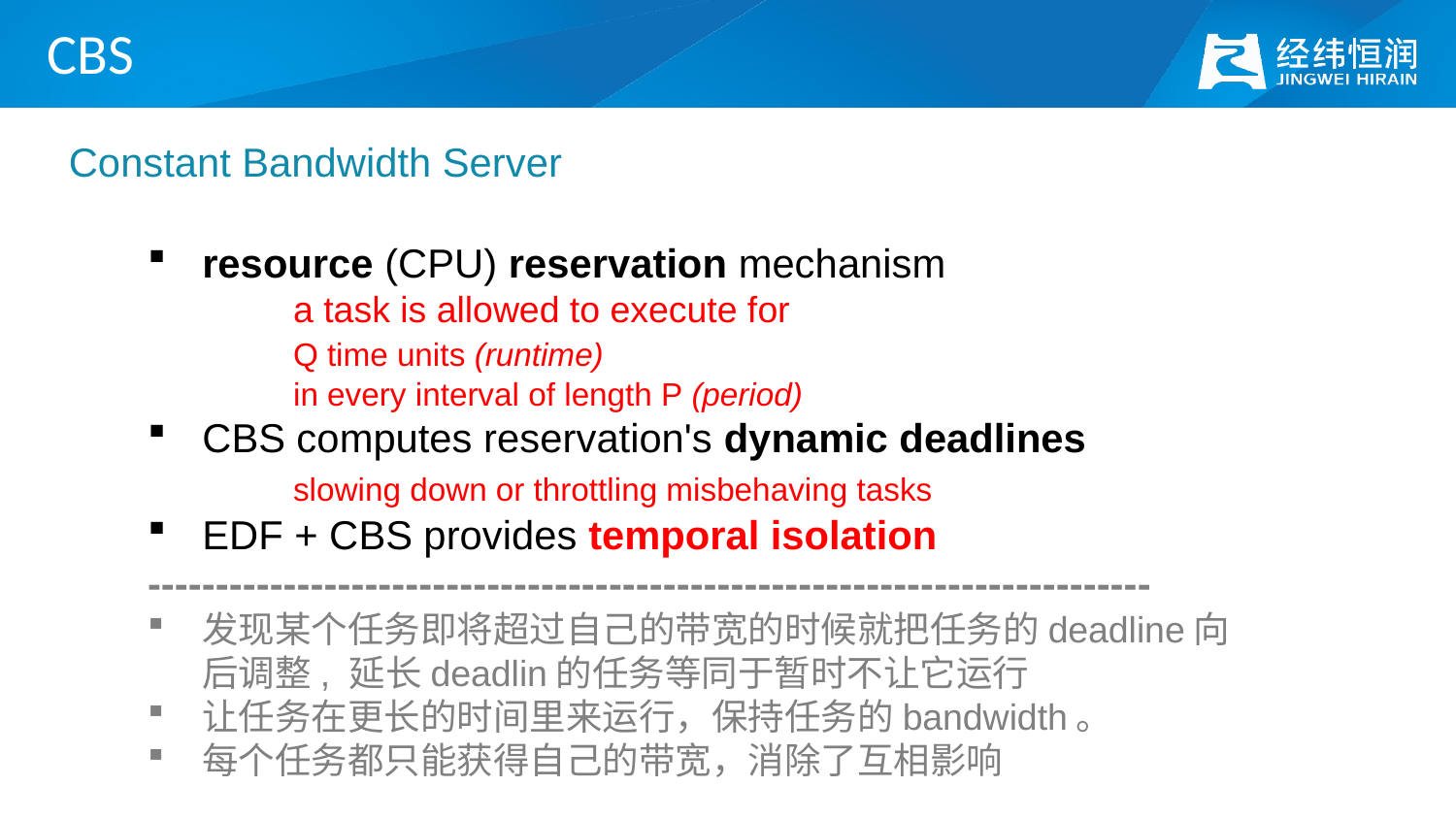

CBS

Constant Bandwidth Server
resource (CPU) reservation mechanism
	a task is allowed to execute for
	Q time units (runtime)
	in every interval of length P (period)
CBS computes reservation's dynamic deadlines
	slowing down or throttling misbehaving tasks
EDF + CBS provides temporal isolation
--------------------------------------------------------------------------
发现某个任务即将超过自己的带宽的时候就把任务的deadline向后调整, 延长deadlin的任务等同于暂时不让它运行
让任务在更长的时间里来运行，保持任务的bandwidth。
每个任务都只能获得自己的带宽，消除了互相影响